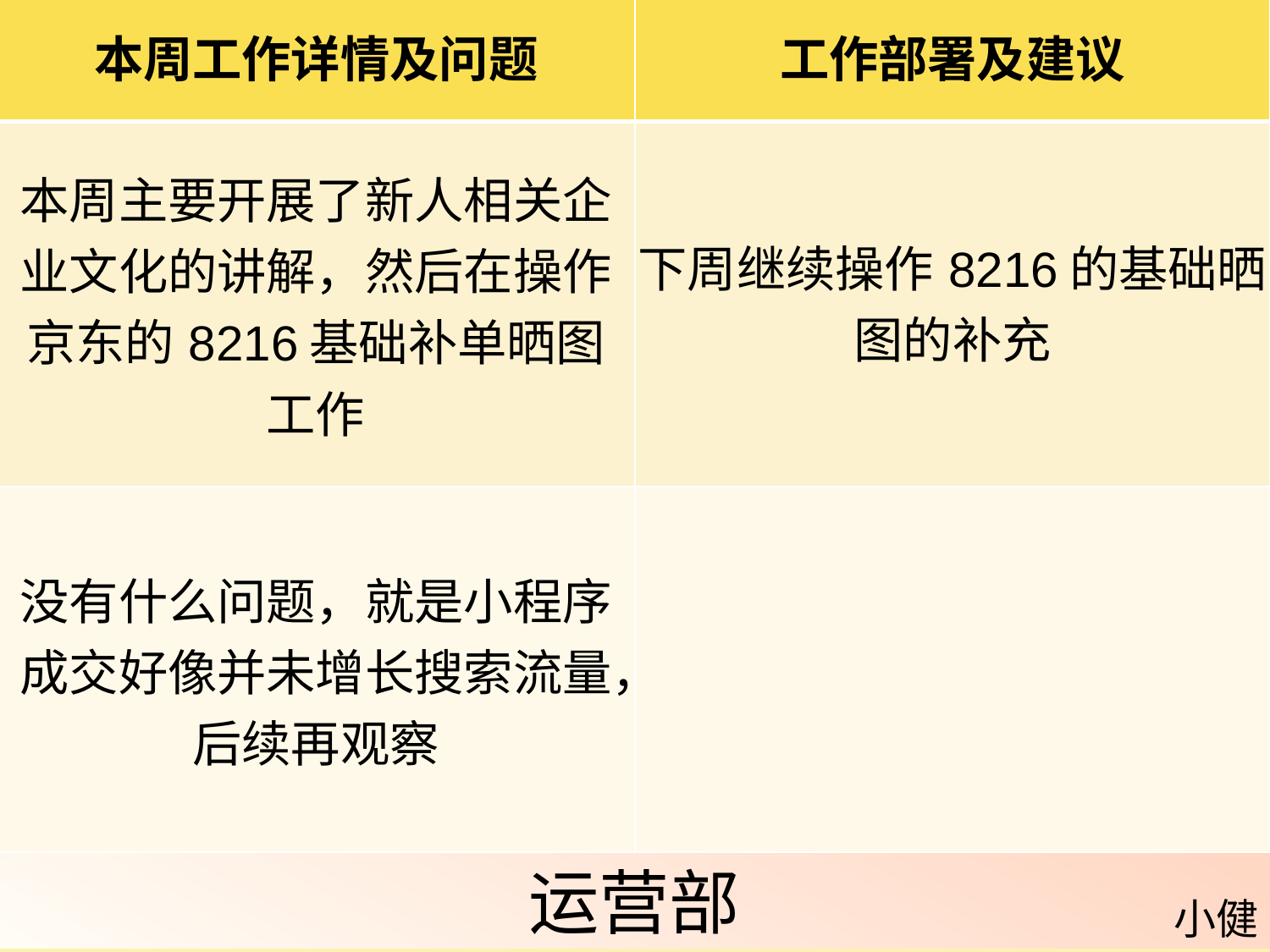

| 本周工作详情及问题 | 工作部署及建议 |
| --- | --- |
| 本周主要开展了新人相关企业文化的讲解，然后在操作京东的8216基础补单晒图工作 | 下周继续操作8216的基础晒图的补充 |
| 没有什么问题，就是小程序成交好像并未增长搜索流量，后续再观察 |  |
运营部
小健